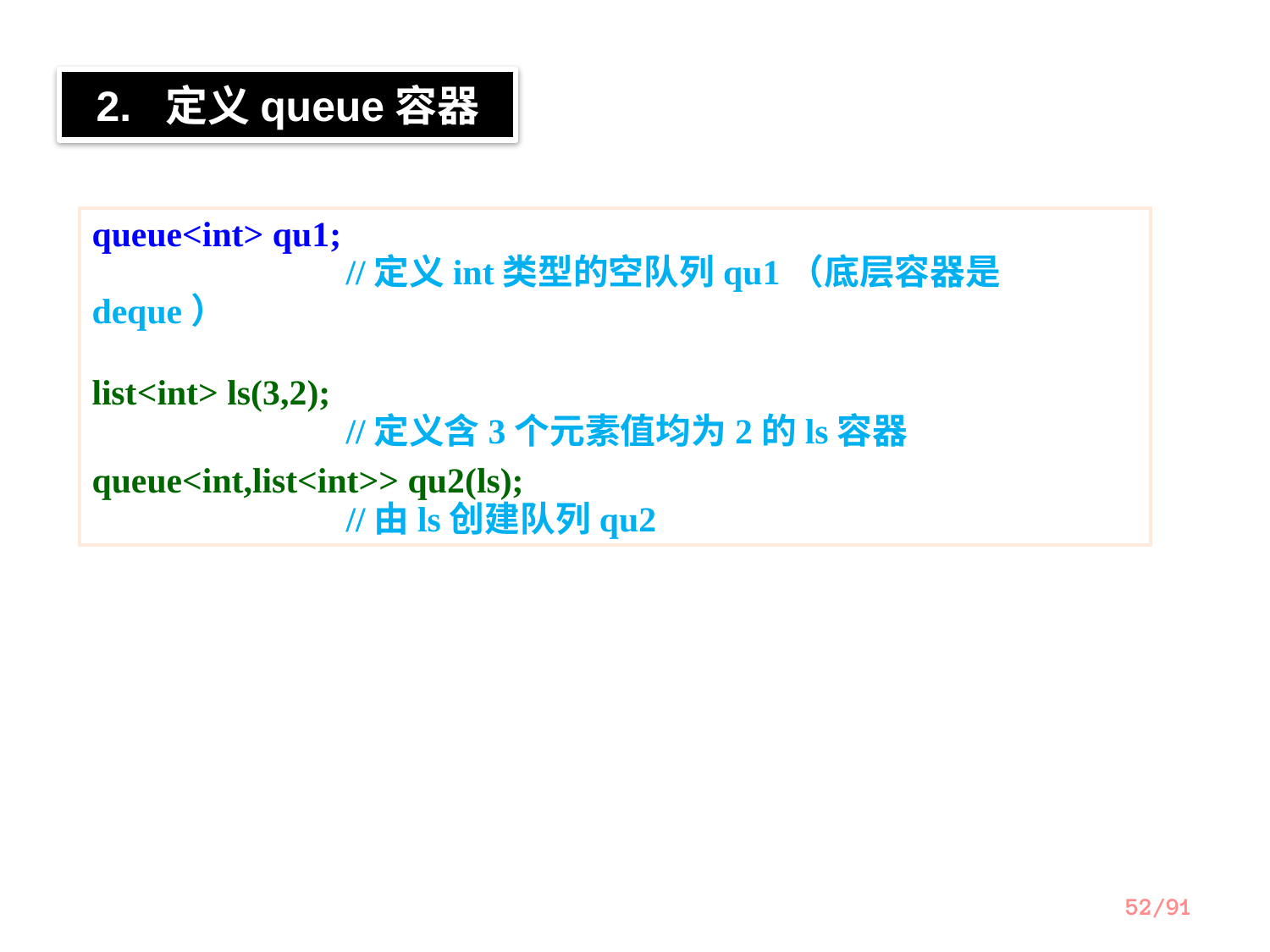

2.  定义queue容器
queue<int> qu1;									//定义int类型的空队列qu1（底层容器是deque）
list<int> ls(3,2);									//定义含3个元素值均为2的ls容器
queue<int,list<int>> qu2(ls);							//由ls创建队列qu2
52/91